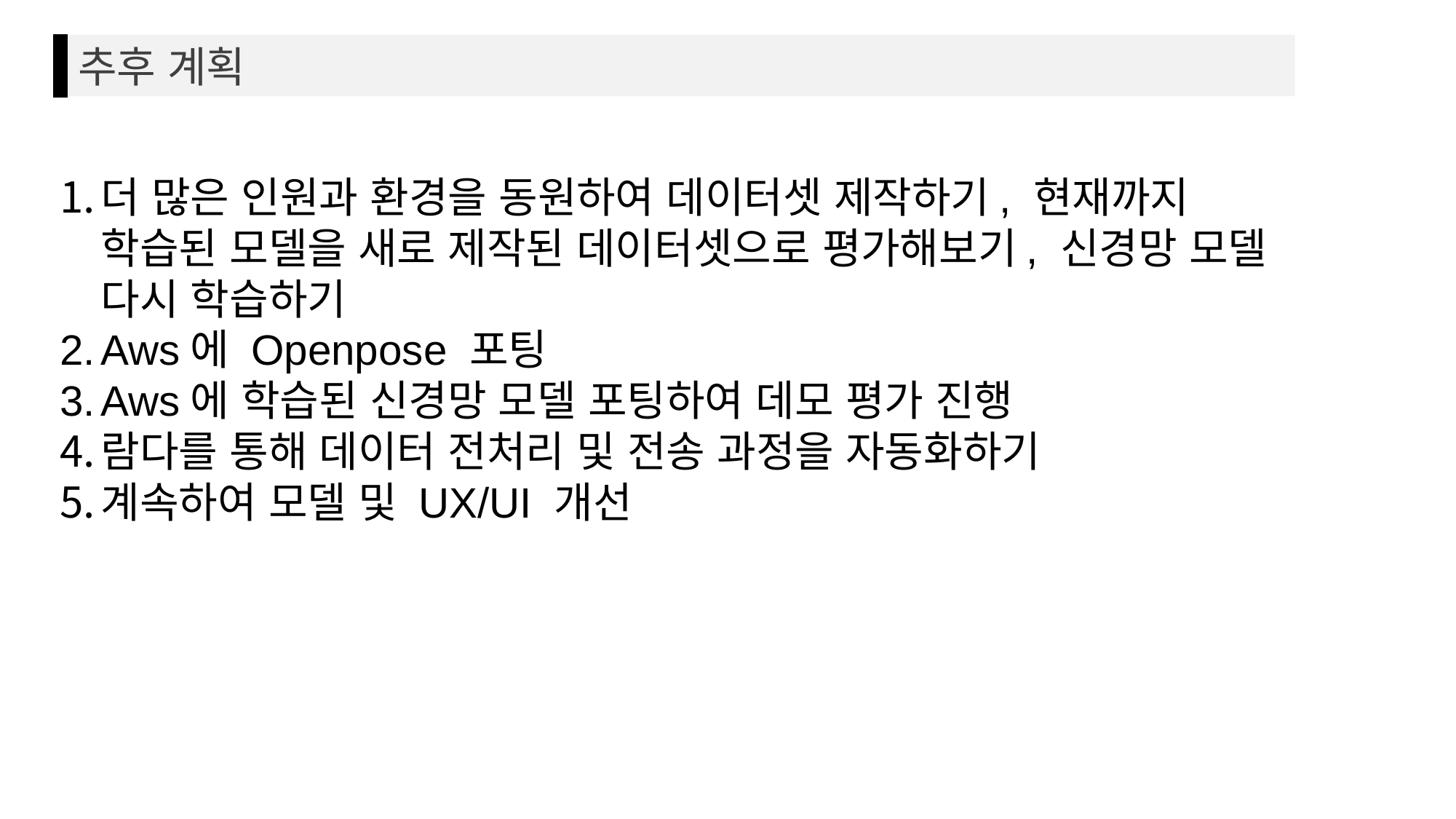

추후 계획
더 많은 인원과 환경을 동원하여 데이터셋 제작하기, 현재까지 학습된 모델을 새로 제작된 데이터셋으로 평가해보기, 신경망 모델 다시 학습하기
Aws에 Openpose 포팅
Aws에 학습된 신경망 모델 포팅하여 데모 평가 진행
람다를 통해 데이터 전처리 및 전송 과정을 자동화하기
계속하여 모델 및 UX/UI 개선